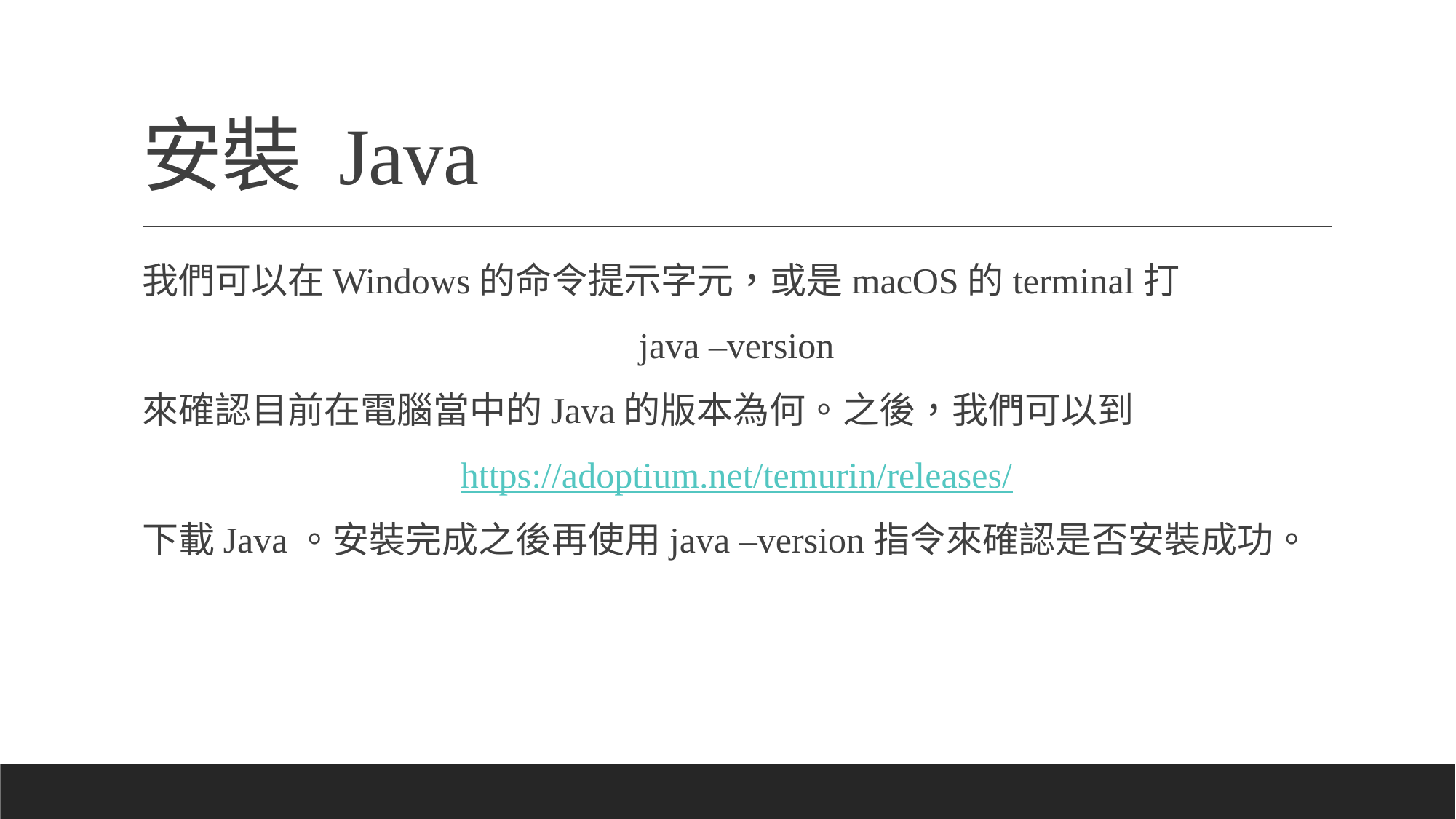

# 安裝 Java
我們可以在Windows的命令提示字元，或是macOS的terminal打
java –version
來確認目前在電腦當中的Java的版本為何。之後，我們可以到
https://adoptium.net/temurin/releases/
下載Java。安裝完成之後再使用java –version指令來確認是否安裝成功。